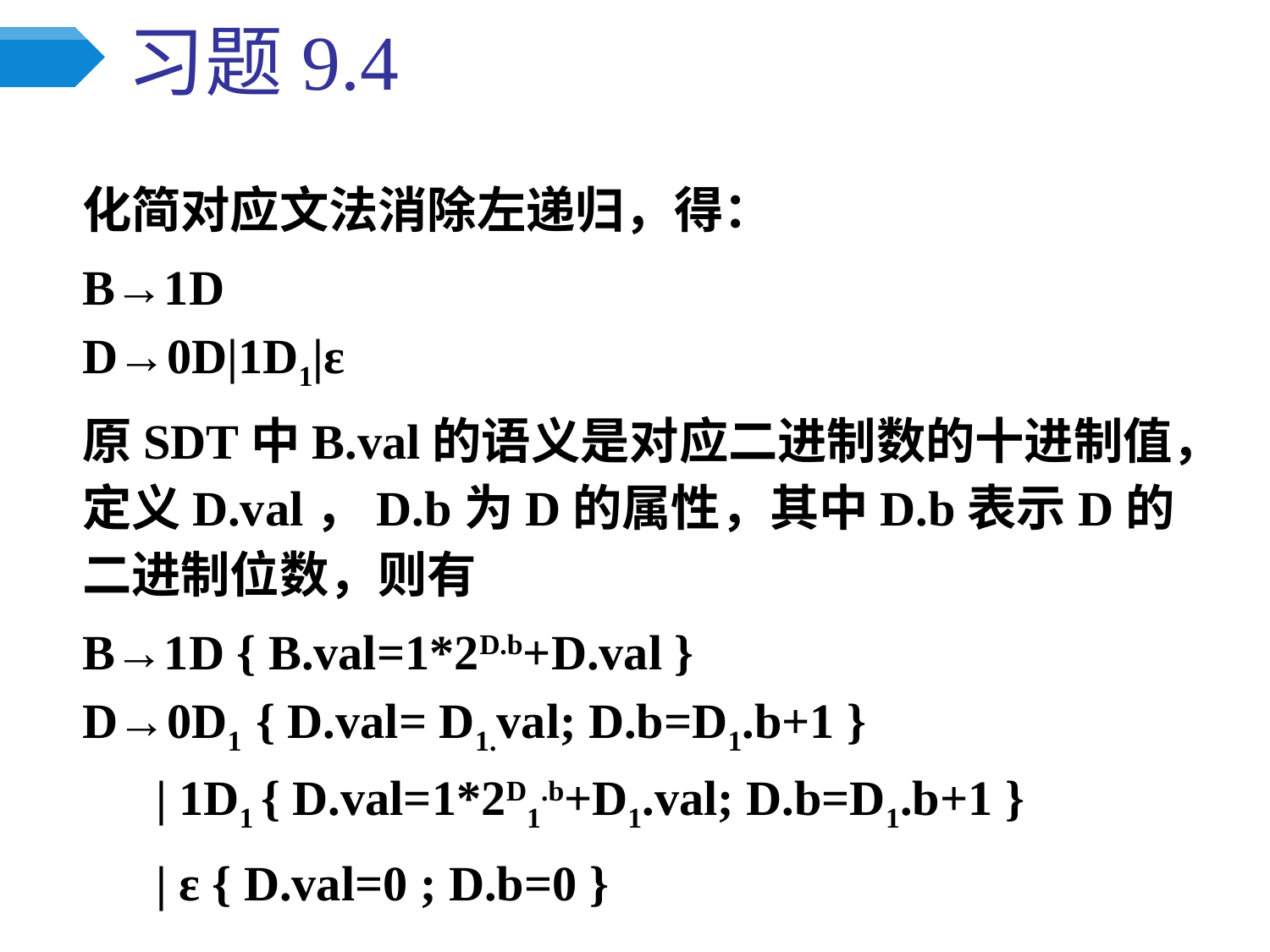

# 习题9.4
化简对应文法消除左递归，得：
B→1D
D→0D|1D1|ε
原SDT中B.val的语义是对应二进制数的十进制值，定义D.val，D.b为D的属性，其中D.b表示D的二进制位数，则有
B→1D { B.val=1*2D.b+D.val }
D→0D1  { D.val= D1.val; D.b=D1.b+1 }
      | 1D1 { D.val=1*2D1.b+D1.val; D.b=D1.b+1 }
      | ε { D.val=0 ; D.b=0 }